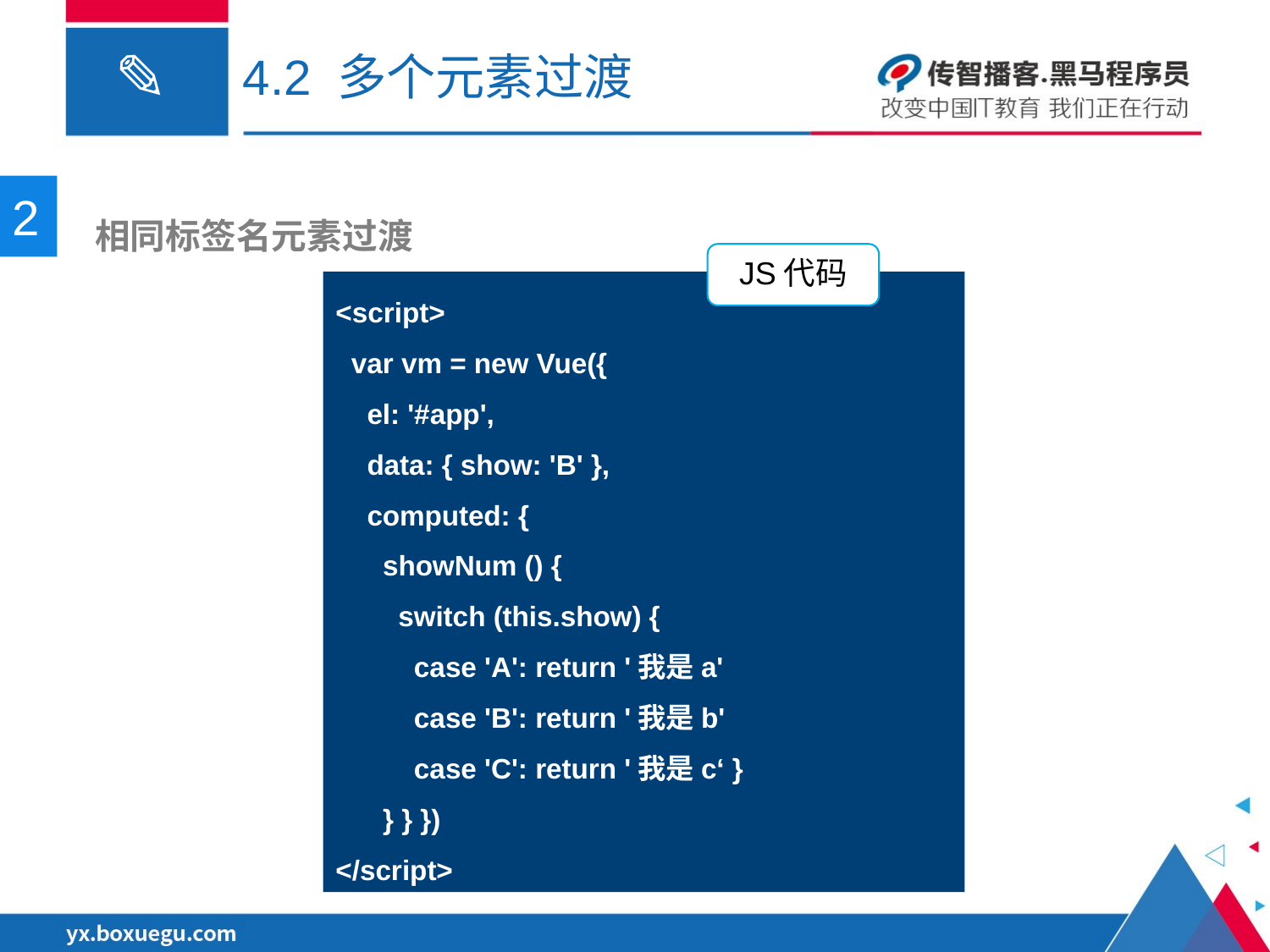

# 4.2 多个元素过渡

2
  相同标签名元素过渡
JS代码
<script>
  var vm = new Vue({
    el: '#app',
    data: { show: 'B' },
    computed: {
      showNum () {
        switch (this.show) {
          case 'A': return '我是a'
          case 'B': return '我是b'
          case 'C': return '我是c‘ }
      } } })
</script>